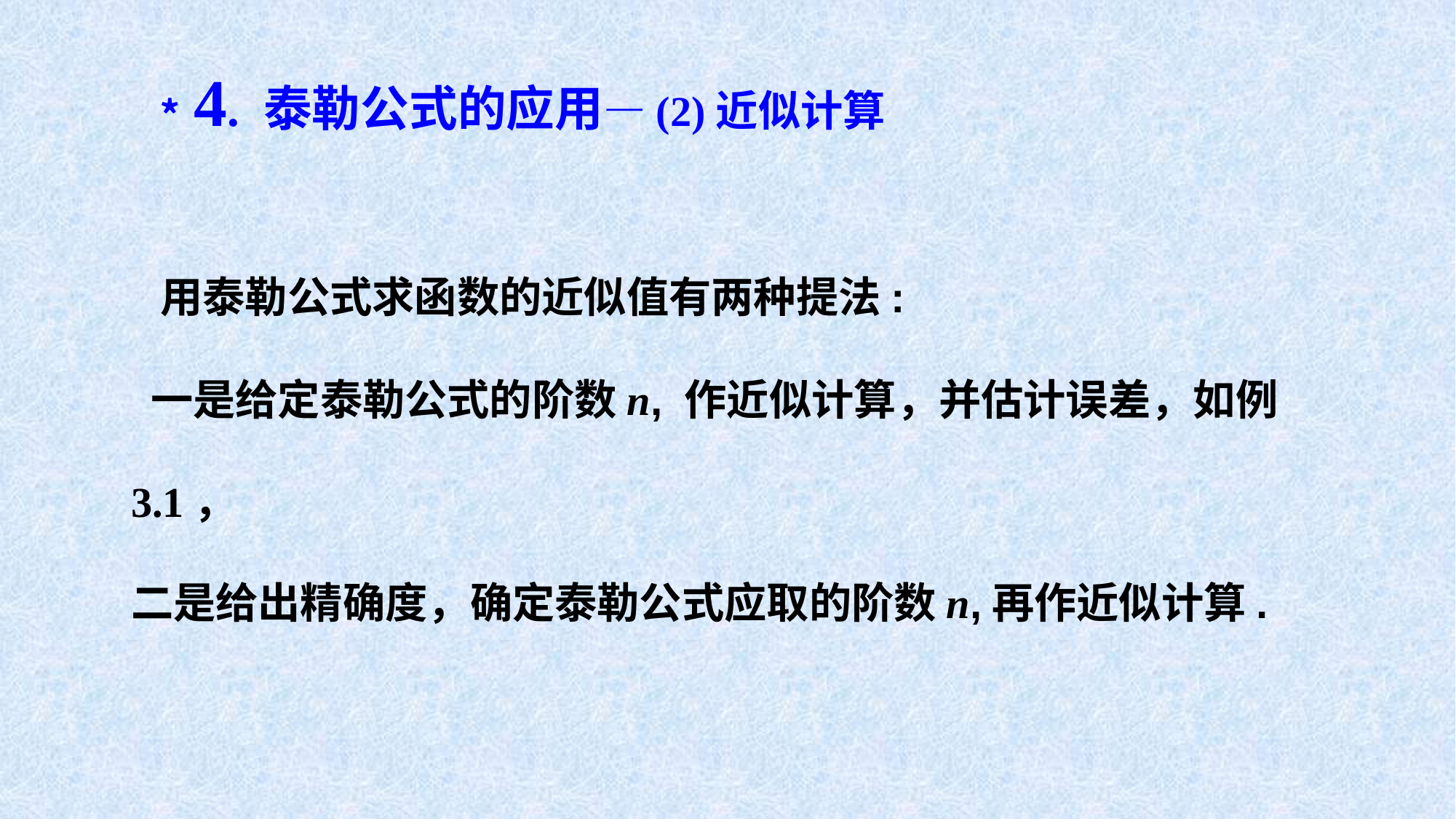

﹡4. 泰勒公式的应用—(2)近似计算
  用泰勒公式求函数的近似值有两种提法:
 一是给定泰勒公式的阶数n, 作近似计算，并估计误差，如例3.1，
二是给出精确度，确定泰勒公式应取的阶数n,再作近似计算.